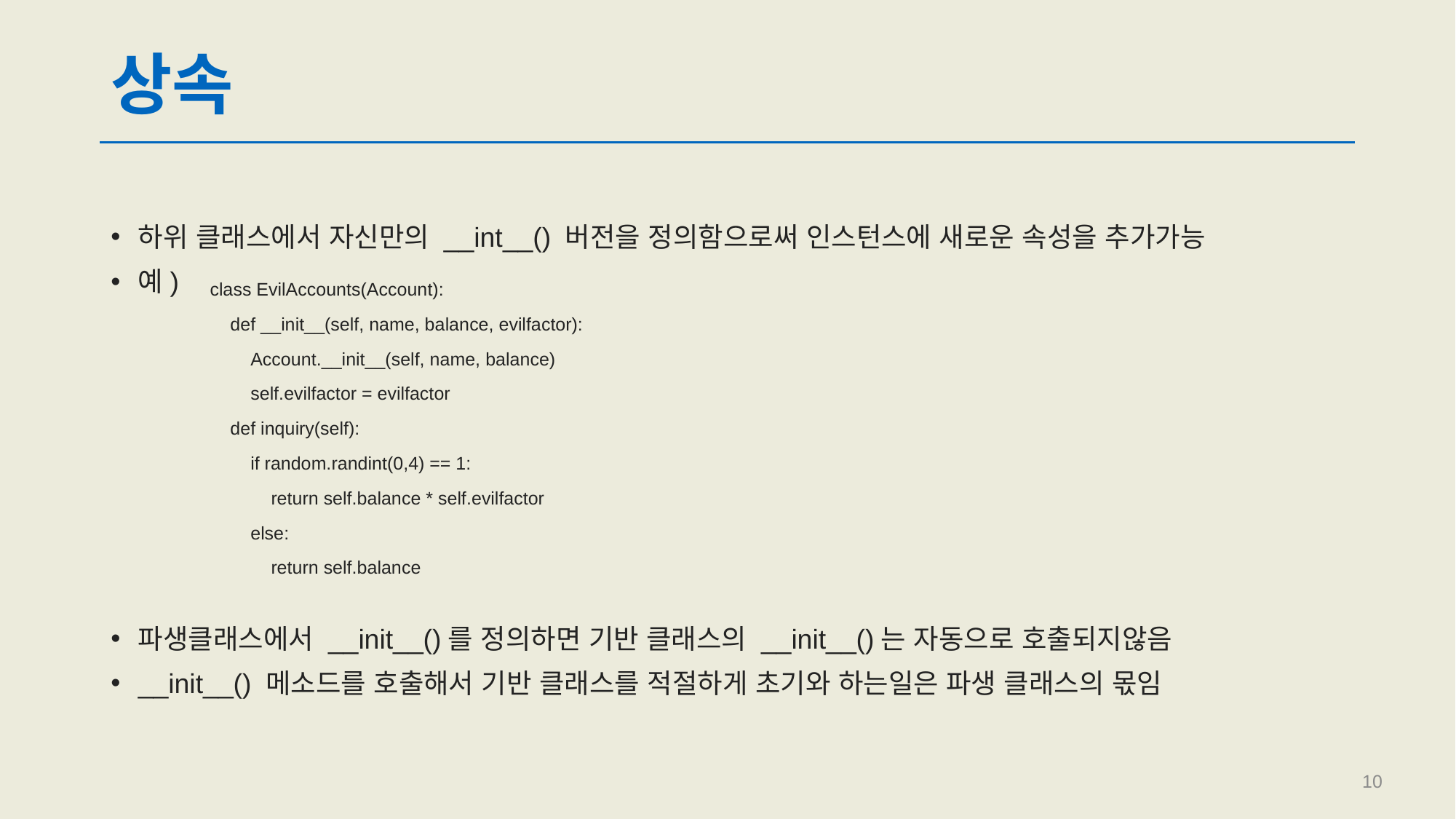

# 상속
하위 클래스에서 자신만의 __int__() 버전을 정의함으로써 인스턴스에 새로운 속성을 추가가능
예)

파생클래스에서 __init__()를 정의하면 기반 클래스의 __init__()는 자동으로 호출되지않음
__init__() 메소드를 호출해서 기반 클래스를 적절하게 초기와 하는일은 파생 클래스의 몫임
class EvilAccounts(Account):
    def __init__(self, name, balance, evilfactor):
        Account.__init__(self, name, balance)
        self.evilfactor = evilfactor
    def inquiry(self):
        if random.randint(0,4) == 1:
            return self.balance * self.evilfactor
        else:
            return self.balance
10